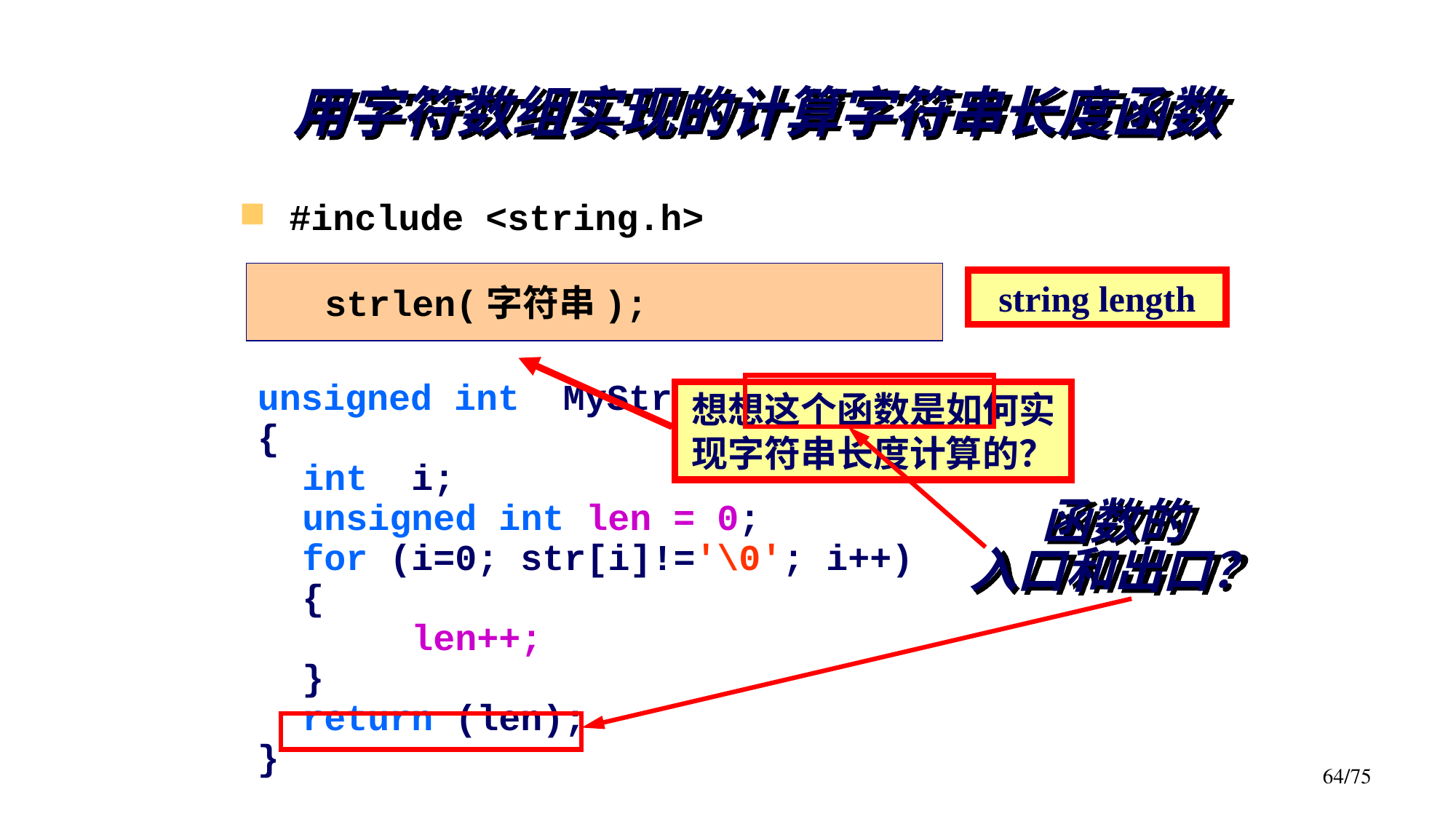

# 用字符数组实现的计算字符串长度函数
#include <string.h>
strlen(字符串);
string length

想想这个函数是如何实现字符串长度计算的？

unsigned int  MyStrlen(char str[])
{
	int  i;
	unsigned int len = 0;
	for (i=0; str[i]!='\0'; i++)
	{
		len++;
	}
	return (len);
}

函数的
入口和出口？